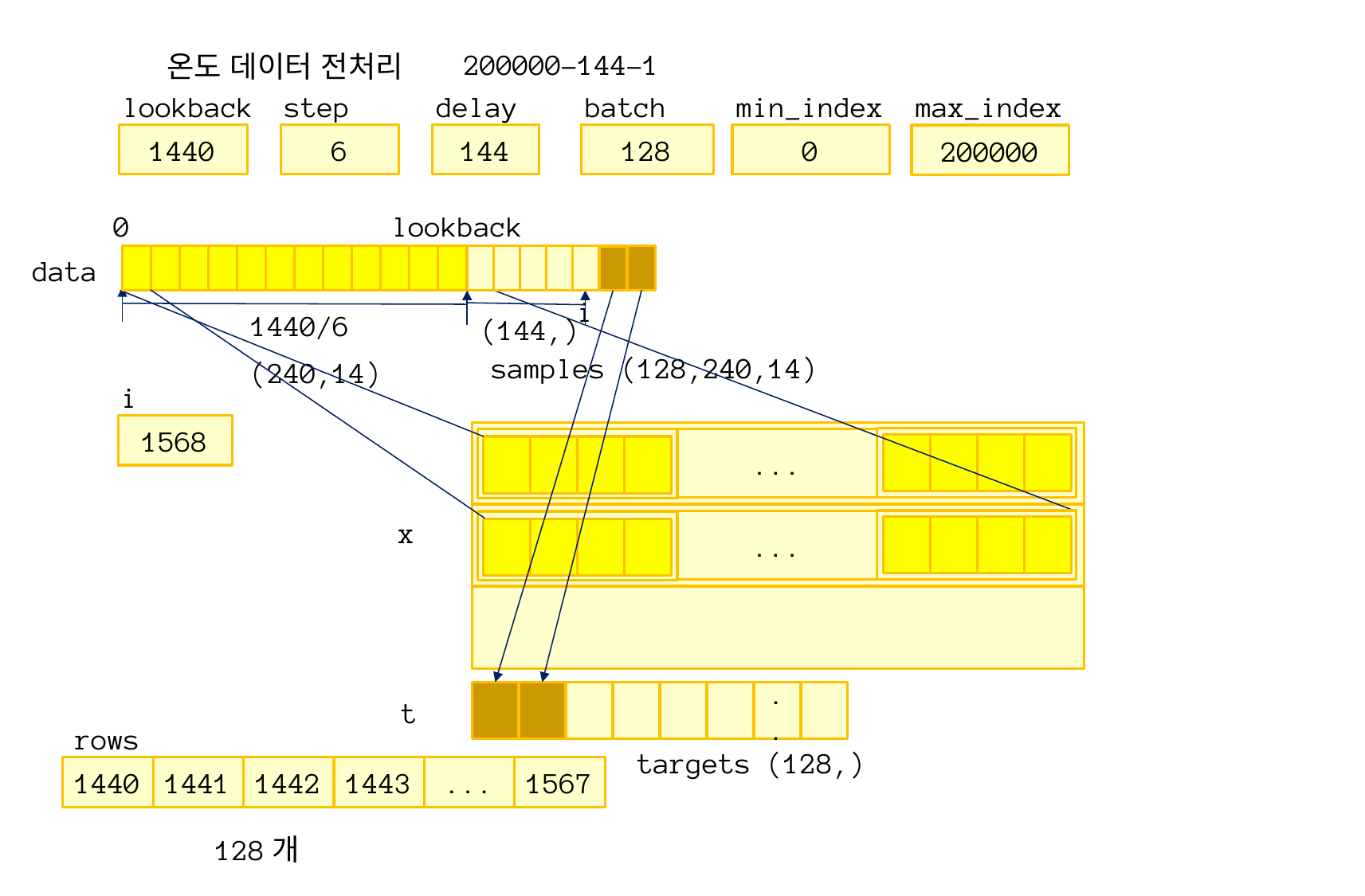

200000-144-1
온도 데이터 전처리
lookback
step
delay
batch
min_index
max_index
1440
6
144
128
0
200000
0
lookback
data

i
1440/6
(240,14)
(144,)
samples (128,240,14)
i
1568

...

x
...

...

t

..

rows
targets (128,)
1440
1441
1442
1443
...
1567
128개